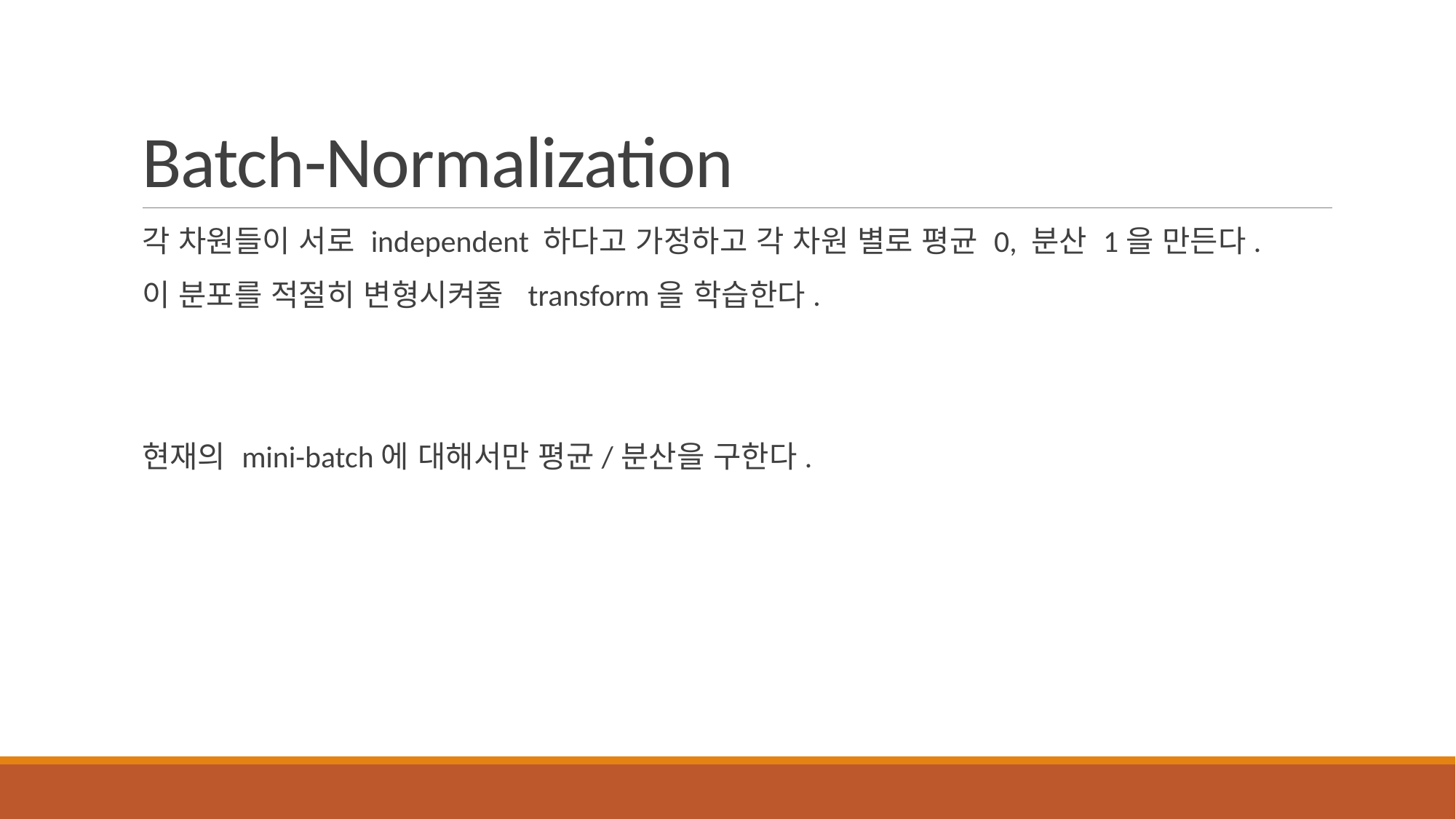

# Batch-Normalization
각 차원들이 서로 independent 하다고 가정하고 각 차원 별로 평균 0, 분산 1을 만든다.
이 분포를 적절히 변형시켜줄  transform을 학습한다.

현재의 mini-batch에 대해서만 평균/분산을 구한다.